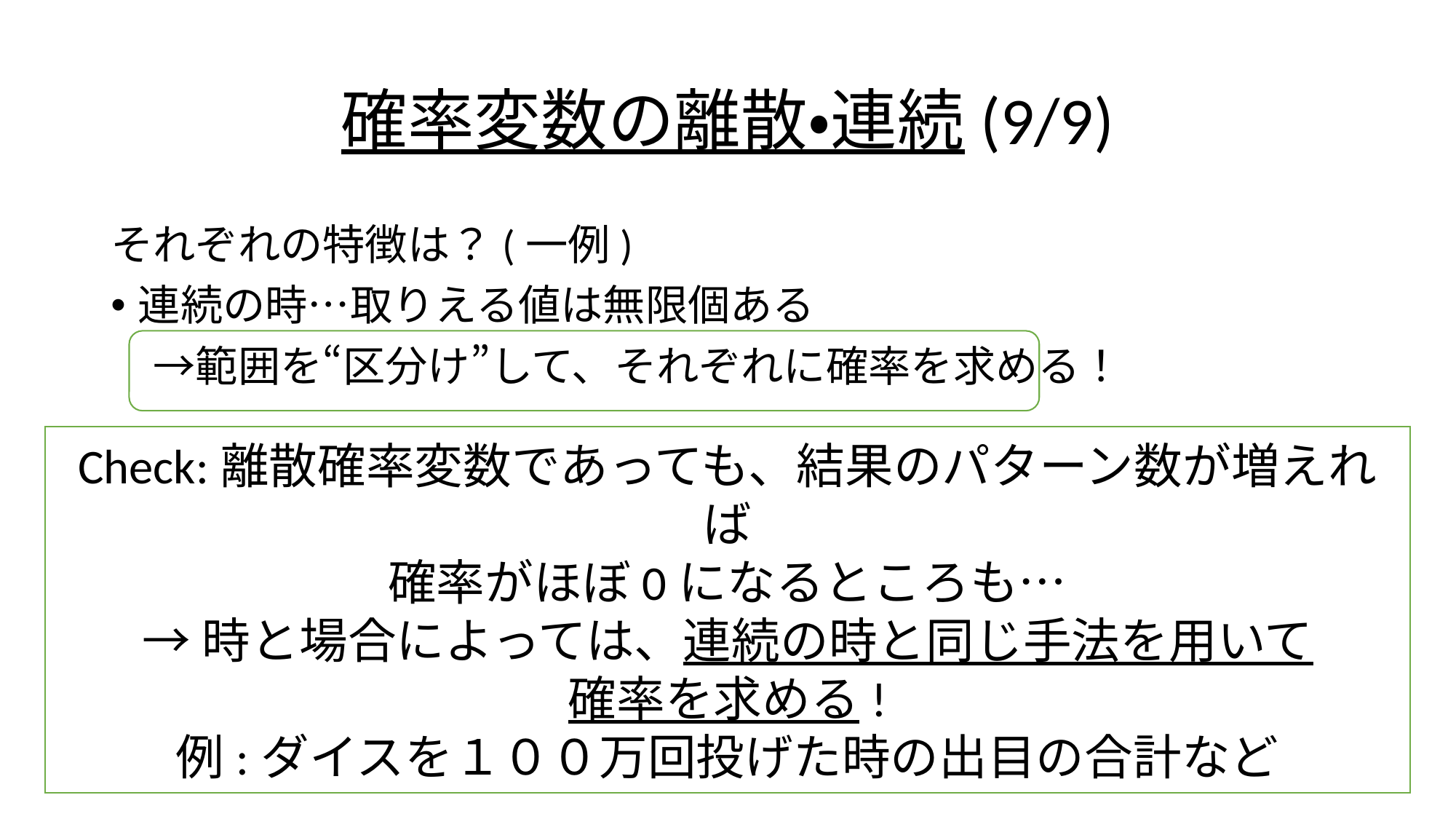

# 確率変数の離散・連続(9/9)
それぞれの特徴は？(一例)
連続の時…取りえる値は無限個ある
　→範囲を“区分け”して、それぞれに確率を求める！

Check:離散確率変数であっても、結果のパターン数が増えれば
確率がほぼ0になるところも…
→時と場合によっては、連続の時と同じ手法を用いて
確率を求める!
例:ダイスを１００万回投げた時の出目の合計など